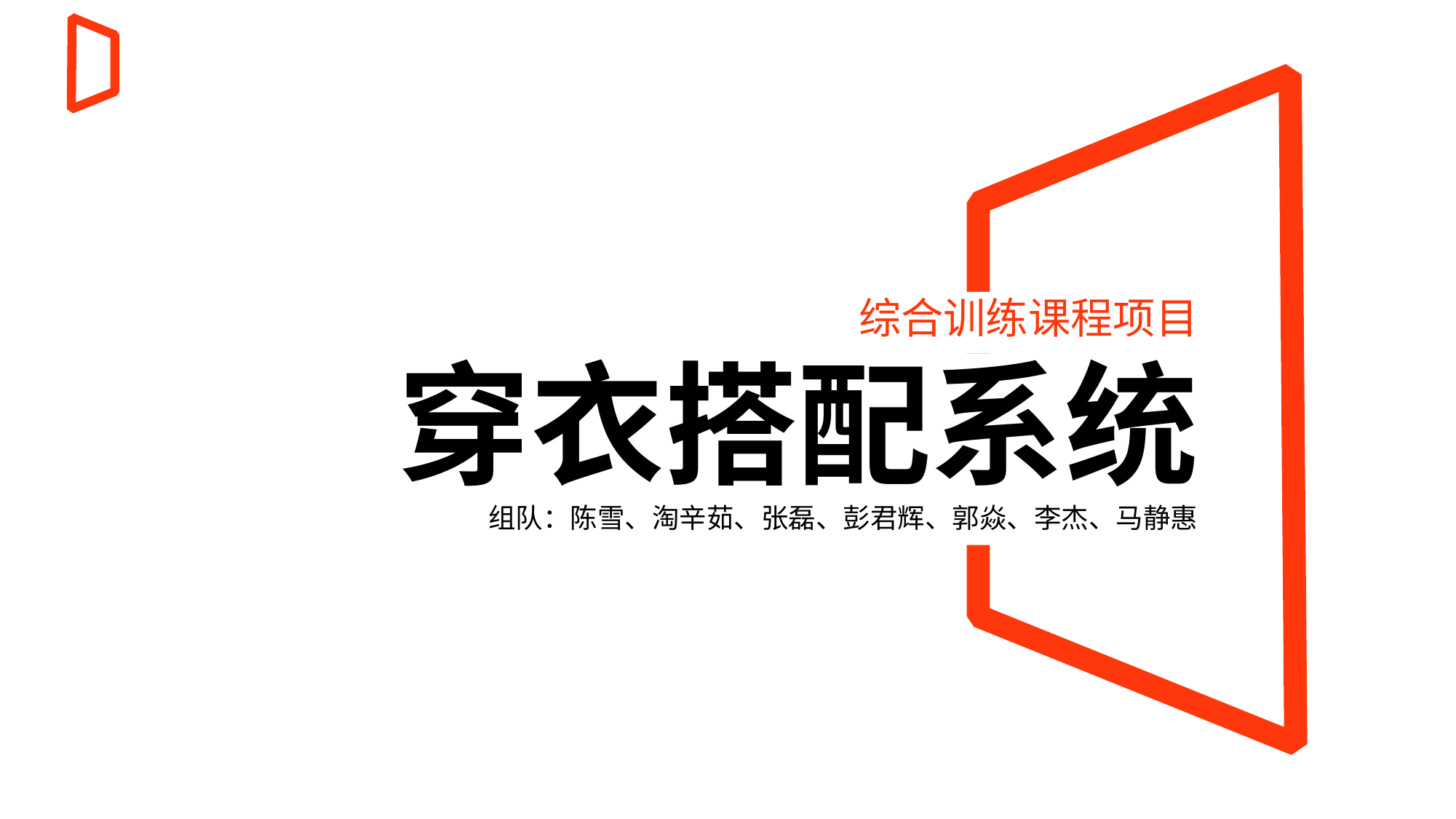

综合训练课程项目
穿衣搭配系统
组队：陈雪、淘辛茹、张磊、彭君辉、郭焱、李杰、马静惠